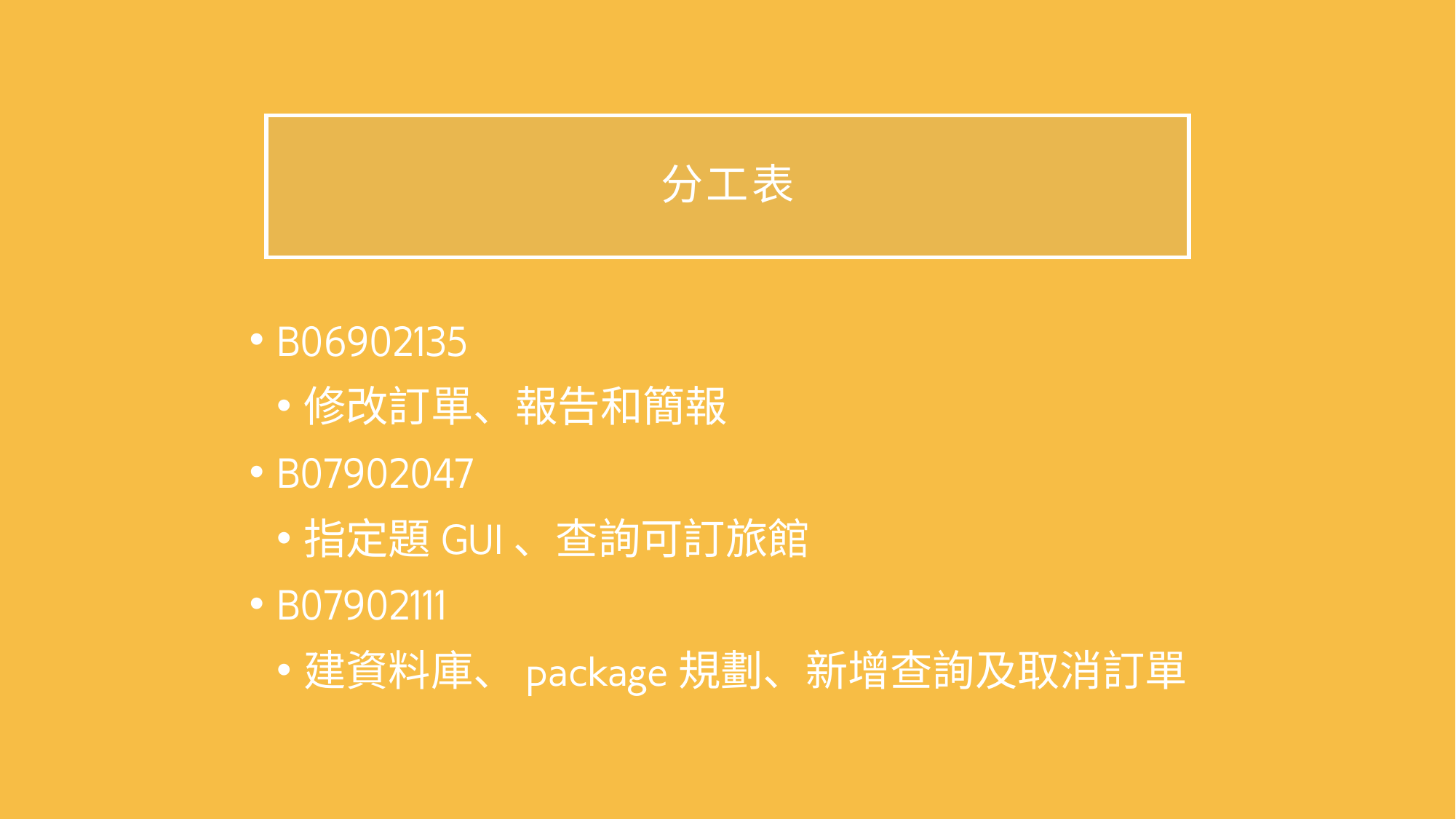

# 分工表
B06902135
修改訂單、報告和簡報
B07902047
指定題GUI、查詢可訂旅館
B07902111
建資料庫、package規劃、新增查詢及取消訂單